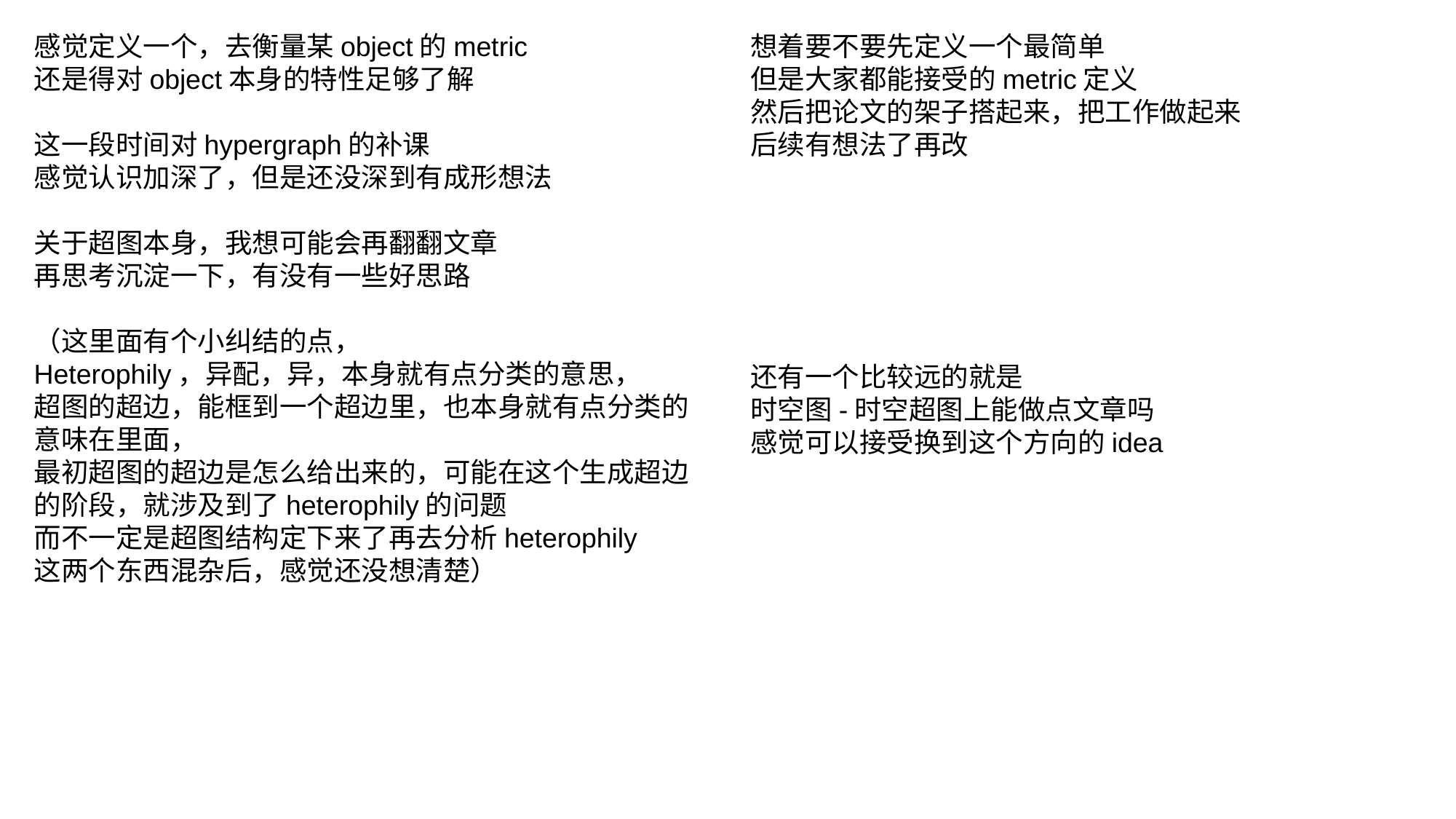

感觉定义一个，去衡量某object的metric
还是得对object本身的特性足够了解

这一段时间对hypergraph的补课
感觉认识加深了，但是还没深到有成形想法

关于超图本身，我想可能会再翻翻文章
再思考沉淀一下，有没有一些好思路

（这里面有个小纠结的点，
Heterophily，异配，异，本身就有点分类的意思，
超图的超边，能框到一个超边里，也本身就有点分类的
意味在里面，
最初超图的超边是怎么给出来的，可能在这个生成超边的阶段，就涉及到了heterophily的问题
而不一定是超图结构定下来了再去分析heterophily
这两个东西混杂后，感觉还没想清楚）
想着要不要先定义一个最简单
但是大家都能接受的metric定义
然后把论文的架子搭起来，把工作做起来
后续有想法了再改
还有一个比较远的就是
时空图-时空超图上能做点文章吗
感觉可以接受换到这个方向的idea